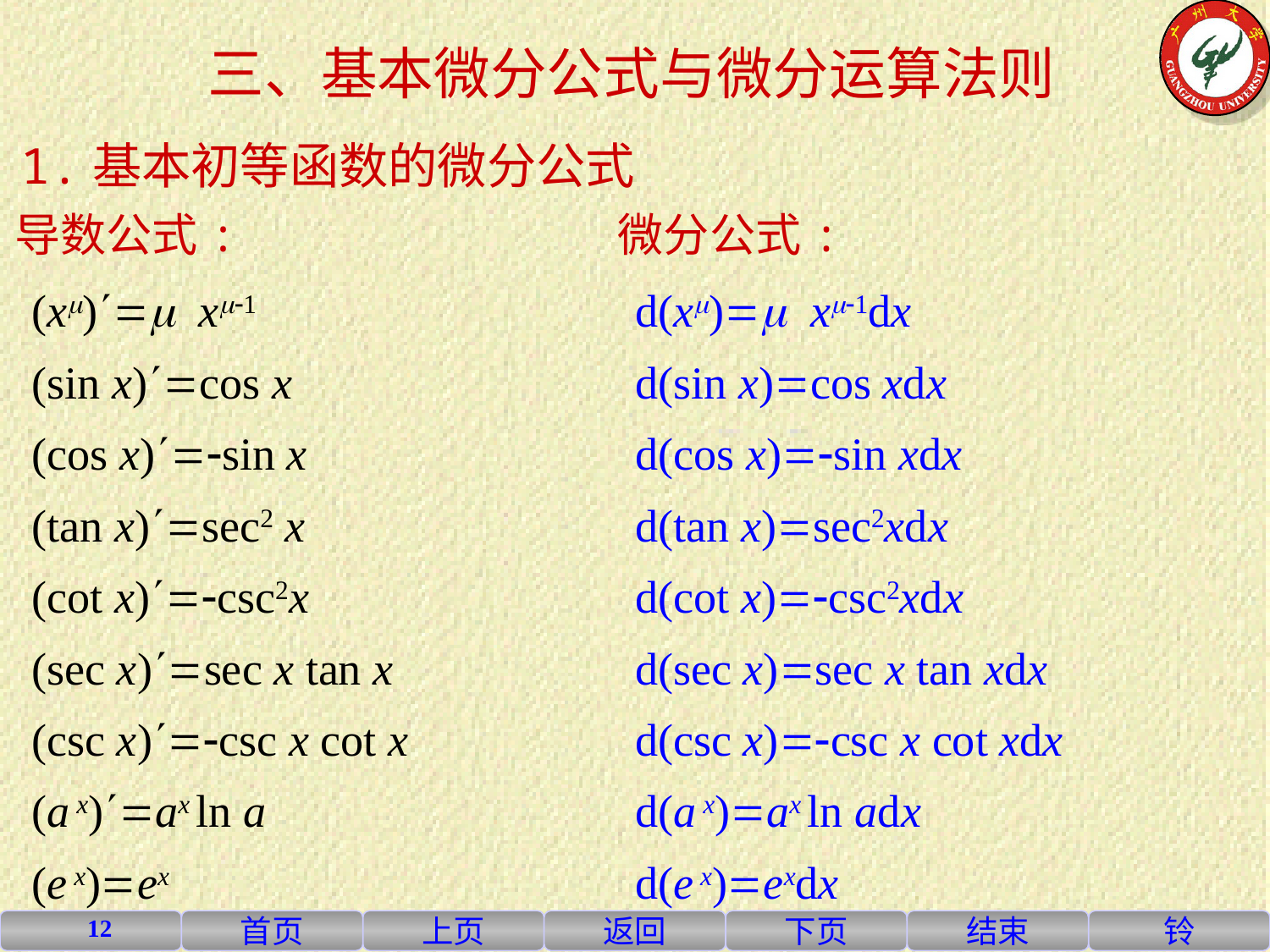

三、基本微分公式与微分运算法则
1.基本初等函数的微分公式
导数公式:
微分公式:
(xμ)′=μ xμ−1
(sin x)′=cos x
(cos x)′=−sin x
(tan x)′=sec2 x
(cot x)′=−csc2x
(sec x)′=sec x tan x
(csc x)′=−csc x cot x
(a x)′=ax ln a
(e x)=ex
d(xμ)=μ xμ−1dx
d(sin x)=cos xdx
d(cos x)=−sin xdx
d(tan x)=sec2xdx
d(cot x)=−csc2xdx
d(sec x)=sec x tan xdx
d(csc x)=−csc x cot xdx
d(a x)=ax ln adx
d(e x)=exdx
12